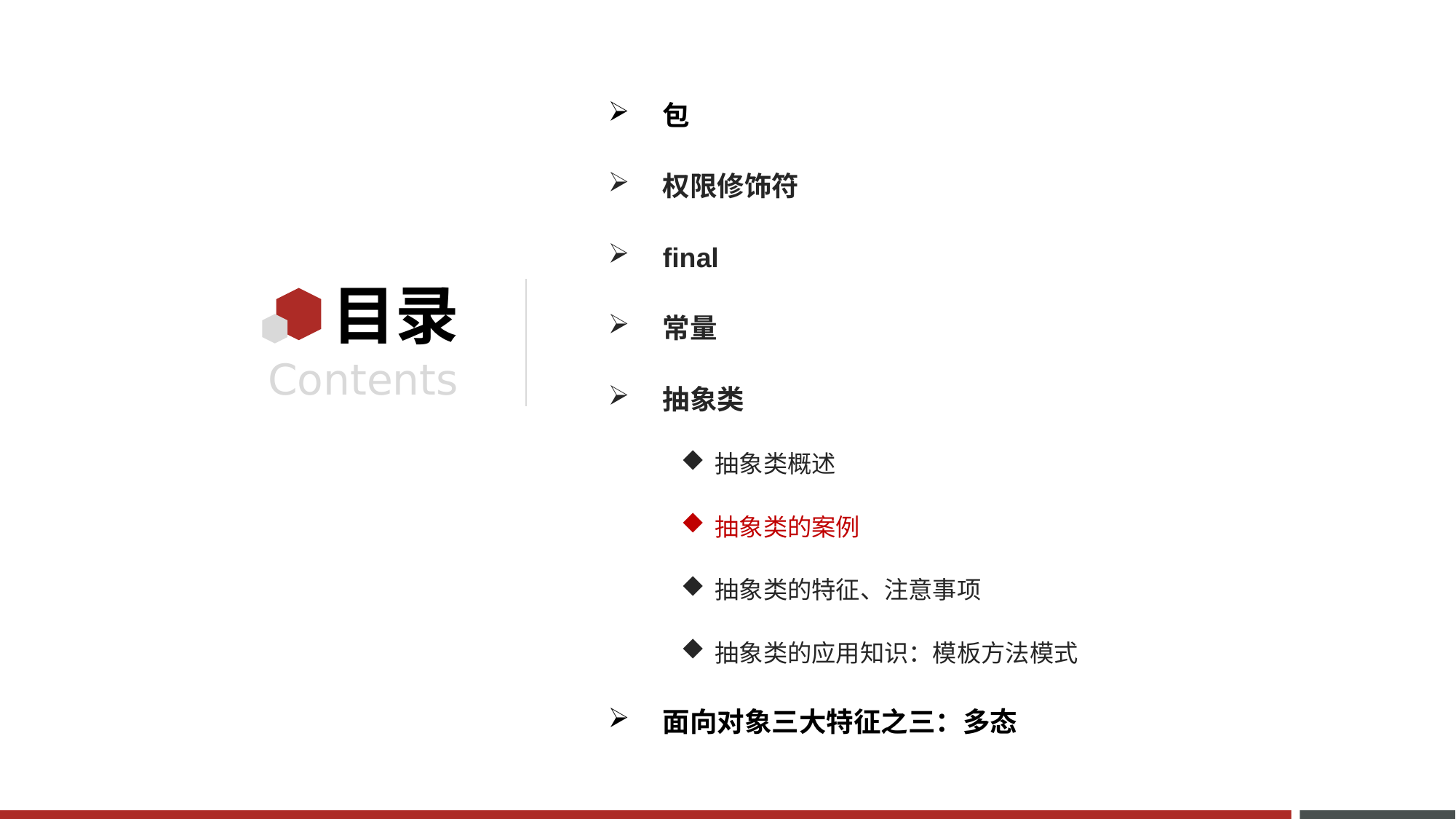

包
权限修饰符
final
常量
抽象类
抽象类概述
抽象类的案例
抽象类的特征、注意事项
抽象类的应用知识：模板方法模式
面向对象三大特征之三：多态